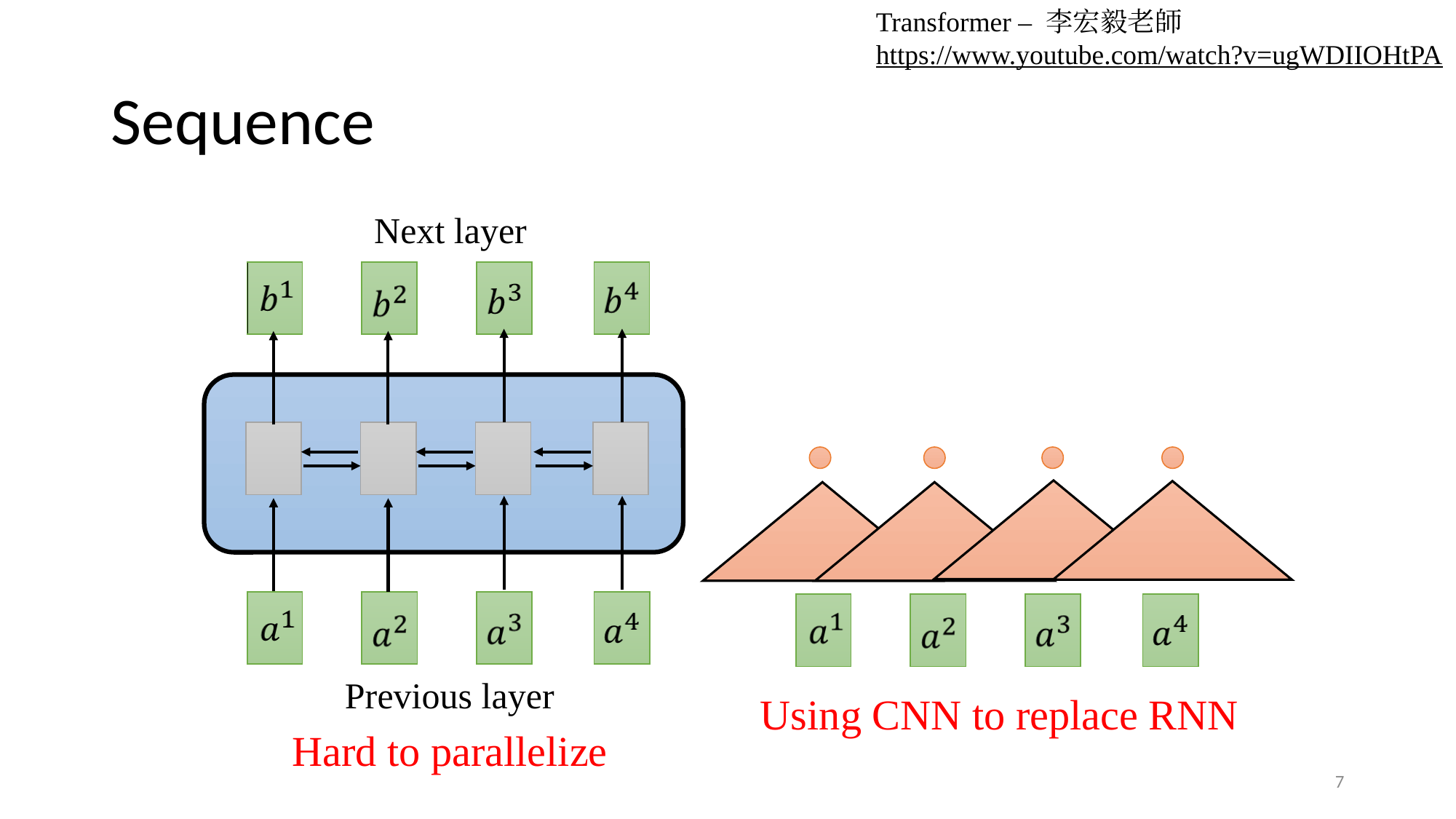

Transformer – 李宏毅老師
https://www.youtube.com/watch?v=ugWDIIOHtPA
# Sequence
Next layer

Previous layer
Using CNN to replace RNN
Hard to parallelize
7